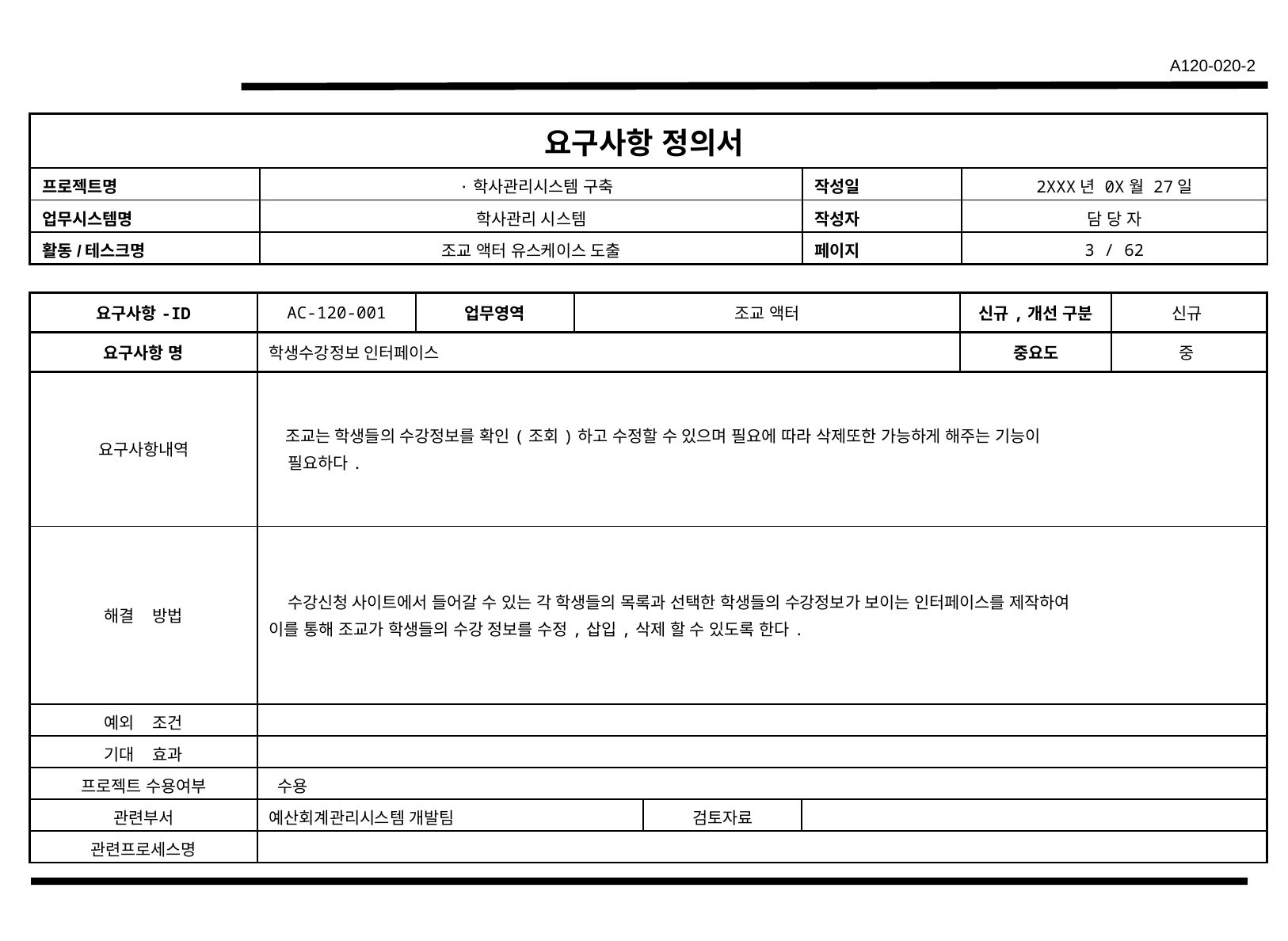

| 요구사항 정의서 |  |  |  |
| --- | --- | --- | --- |
| 프로젝트명 | ·학사관리시스템 구축 | 작성일 | 2XXX년 0X월 27일 |
| 업무시스템명 | 학사관리 시스템 | 작성자 | 담 당 자 |
| 활동/테스크명 | 조교 액터 유스케이스 도출 | 페이지 | 3 / 62 |
| 요구사항-ID | AC-120-001 | 업무영역 | 조교 액터 |  |  | 신규,개선 구분 | 신규 |
| --- | --- | --- | --- | --- | --- | --- | --- |
| 요구사항 명 | 학생수강정보 인터페이스 |  |  |  |  | 중요도 | 중 |
| 요구사항내역 | 조교는 학생들의 수강정보를 확인(조회)하고 수정할 수 있으며 필요에 따라 삭제또한 가능하게 해주는 기능이 필요하다. |  |  |  |  |  |  |
| 해결 방법 | 수강신청 사이트에서 들어갈 수 있는 각 학생들의 목록과 선택한 학생들의 수강정보가 보이는 인터페이스를 제작하여 이를 통해 조교가 학생들의 수강 정보를 수정,삽입,삭제 할 수 있도록 한다. |  |  |  |  |  |  |
| 예외 조건 |  |  |  |  |  |  |  |
| 기대 효과 |  |  |  |  |  |  |  |
| 프로젝트 수용여부 | 수용 |  |  |  |  |  |  |
| 관련부서 | 예산회계관리시스템 개발팀 |  |  | 검토자료 |  |  |  |
| 관련프로세스명 |  |  |  |  |  |  |  |